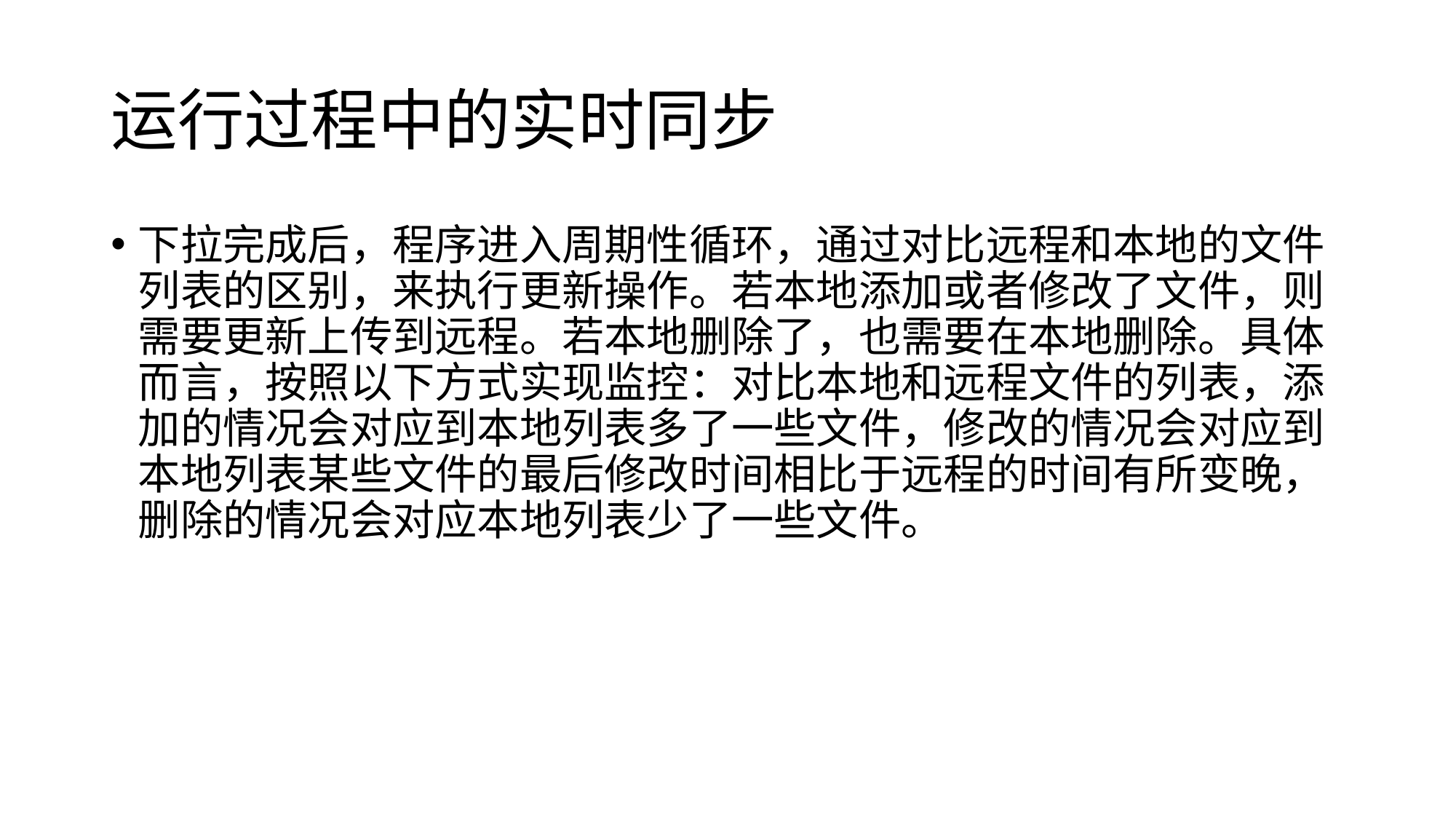

# 运行过程中的实时同步
下拉完成后，程序进入周期性循环，通过对比远程和本地的文件列表的区别，来执行更新操作。若本地添加或者修改了文件，则需要更新上传到远程。若本地删除了，也需要在本地删除。具体而言，按照以下方式实现监控：对比本地和远程文件的列表，添加的情况会对应到本地列表多了一些文件，修改的情况会对应到本地列表某些文件的最后修改时间相比于远程的时间有所变晚，删除的情况会对应本地列表少了一些文件。